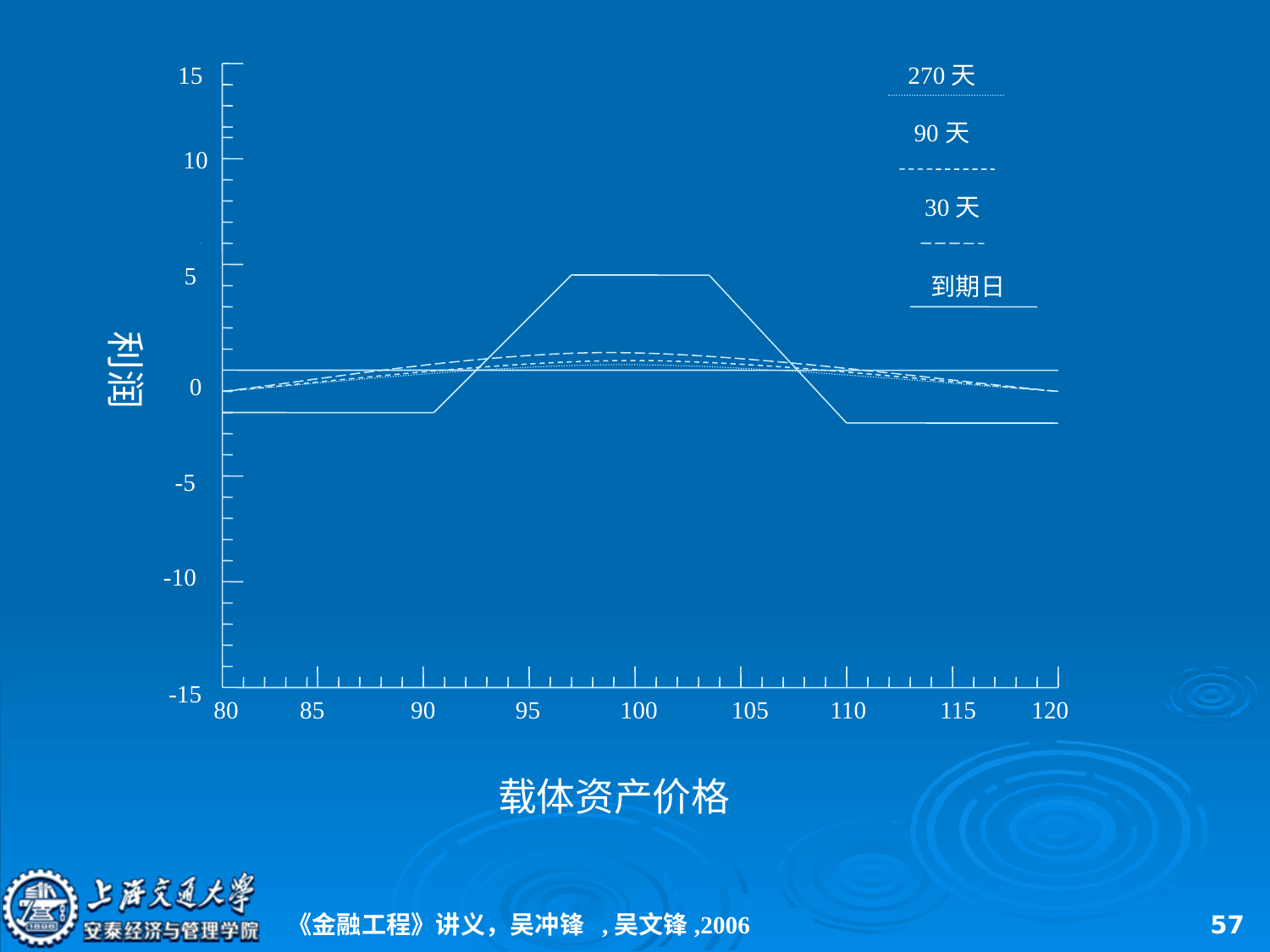

15
270天

90天

10

30天

5

到期日

利润

0

-5

-10

-15

80          85              90             95             100            105          110            115         120

载体资产价格